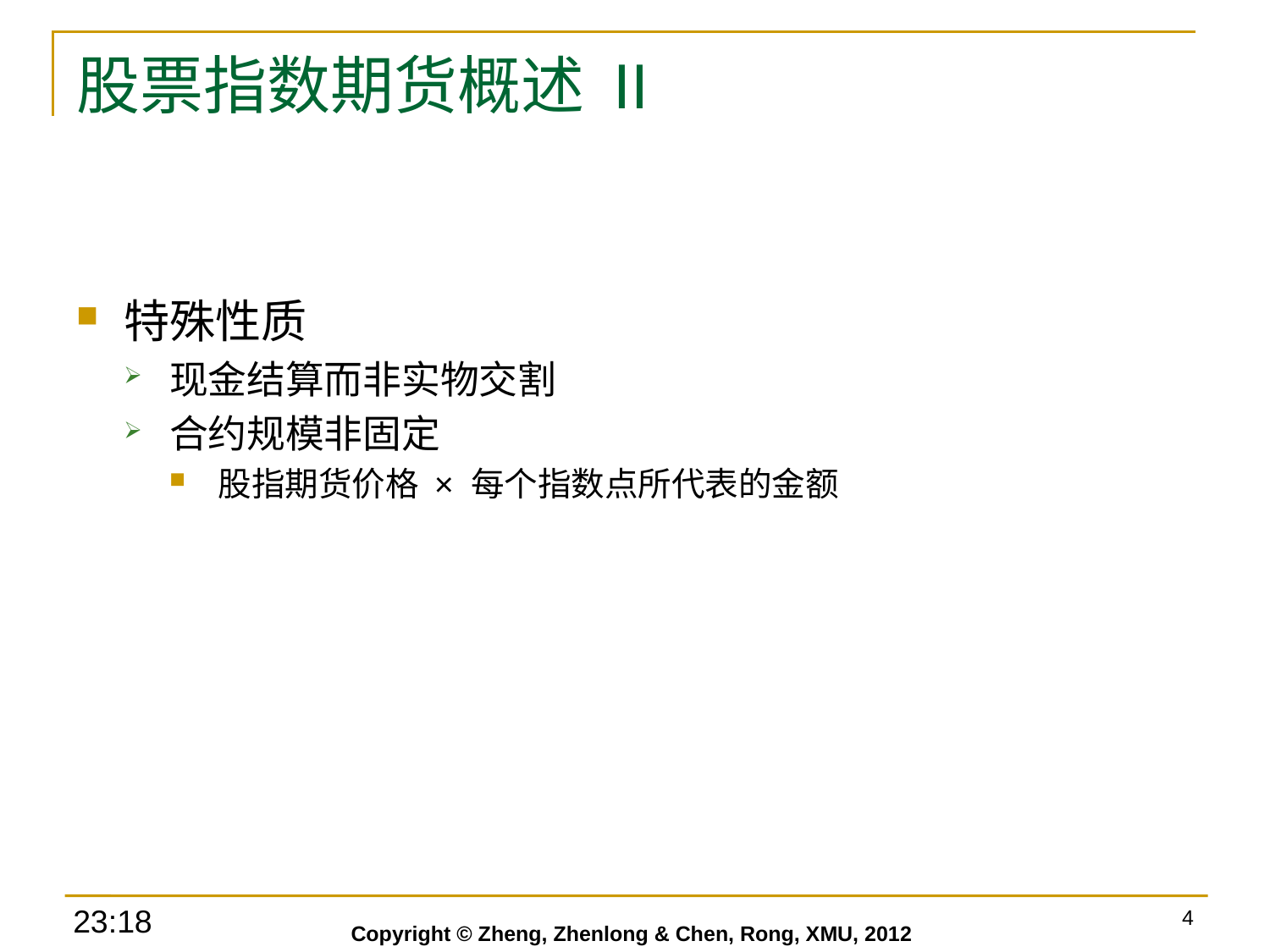

# 股票指数期货概述 II

特殊性质
现金结算而非实物交割
合约规模非固定
股指期货价格 × 每个指数点所代表的金额
4
Copyright © Zheng, Zhenlong & Chen, Rong, XMU, 2012